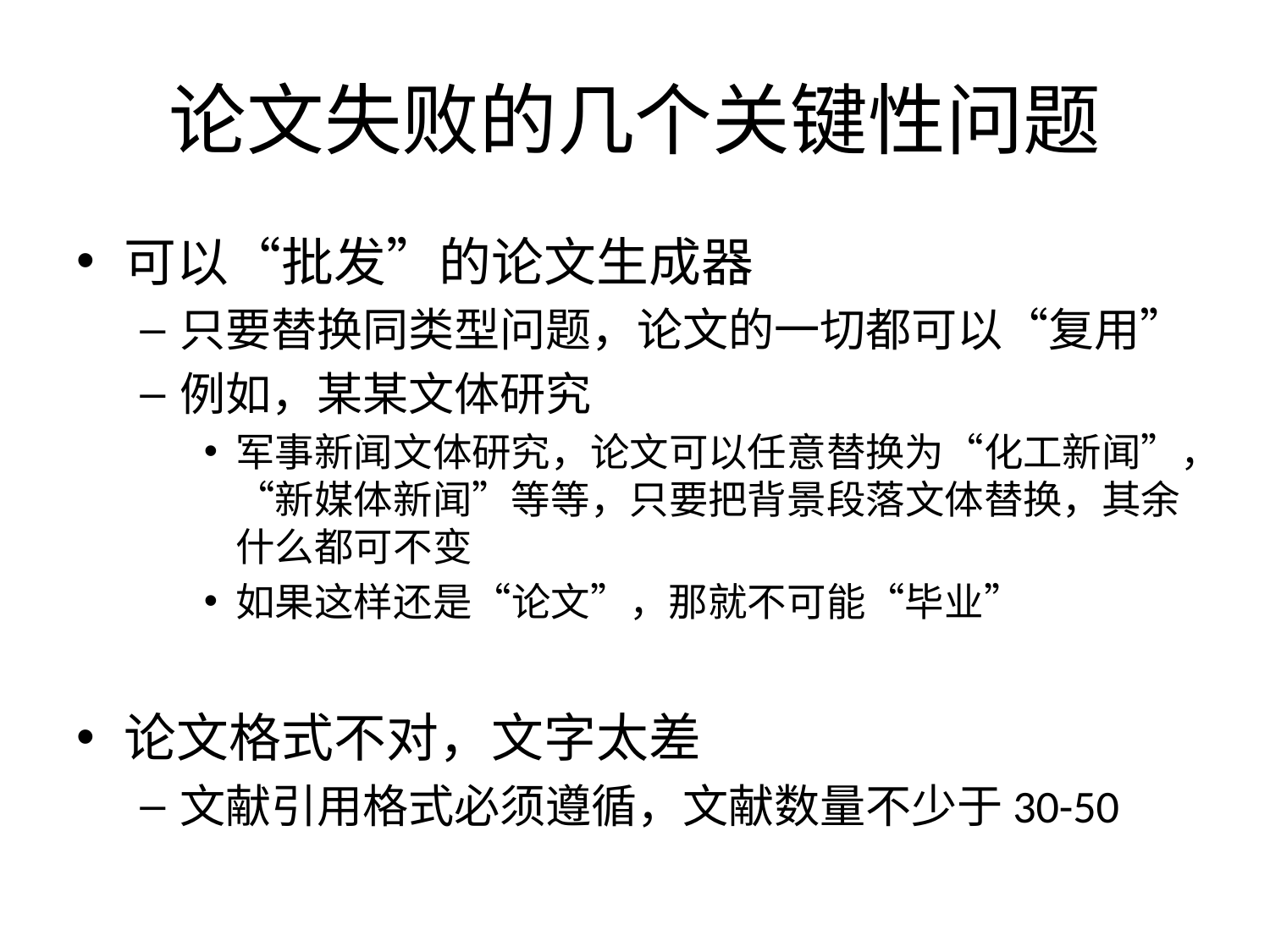

# 论文失败的几个关键性问题
可以“批发”的论文生成器
只要替换同类型问题，论文的一切都可以“复用”
例如，某某文体研究
军事新闻文体研究，论文可以任意替换为“化工新闻”，“新媒体新闻”等等，只要把背景段落文体替换，其余什么都可不变
如果这样还是“论文”，那就不可能“毕业”

论文格式不对，文字太差
文献引用格式必须遵循，文献数量不少于30-50